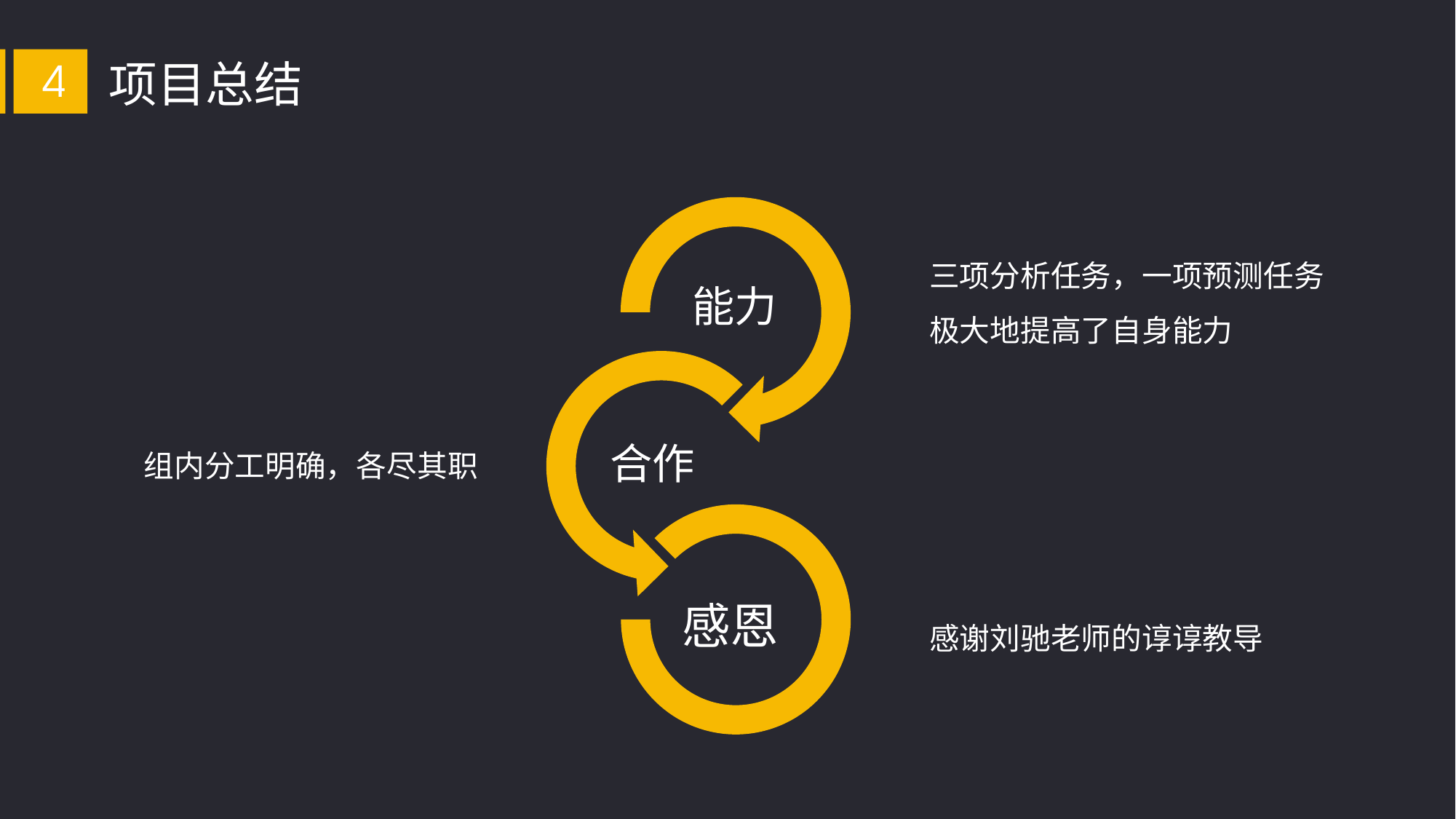

项目总结

4

三项分析任务，一项预测任务
极大地提高了自身能力
能力
组内分工明确，各尽其职
合作
感恩
感谢刘驰老师的谆谆教导